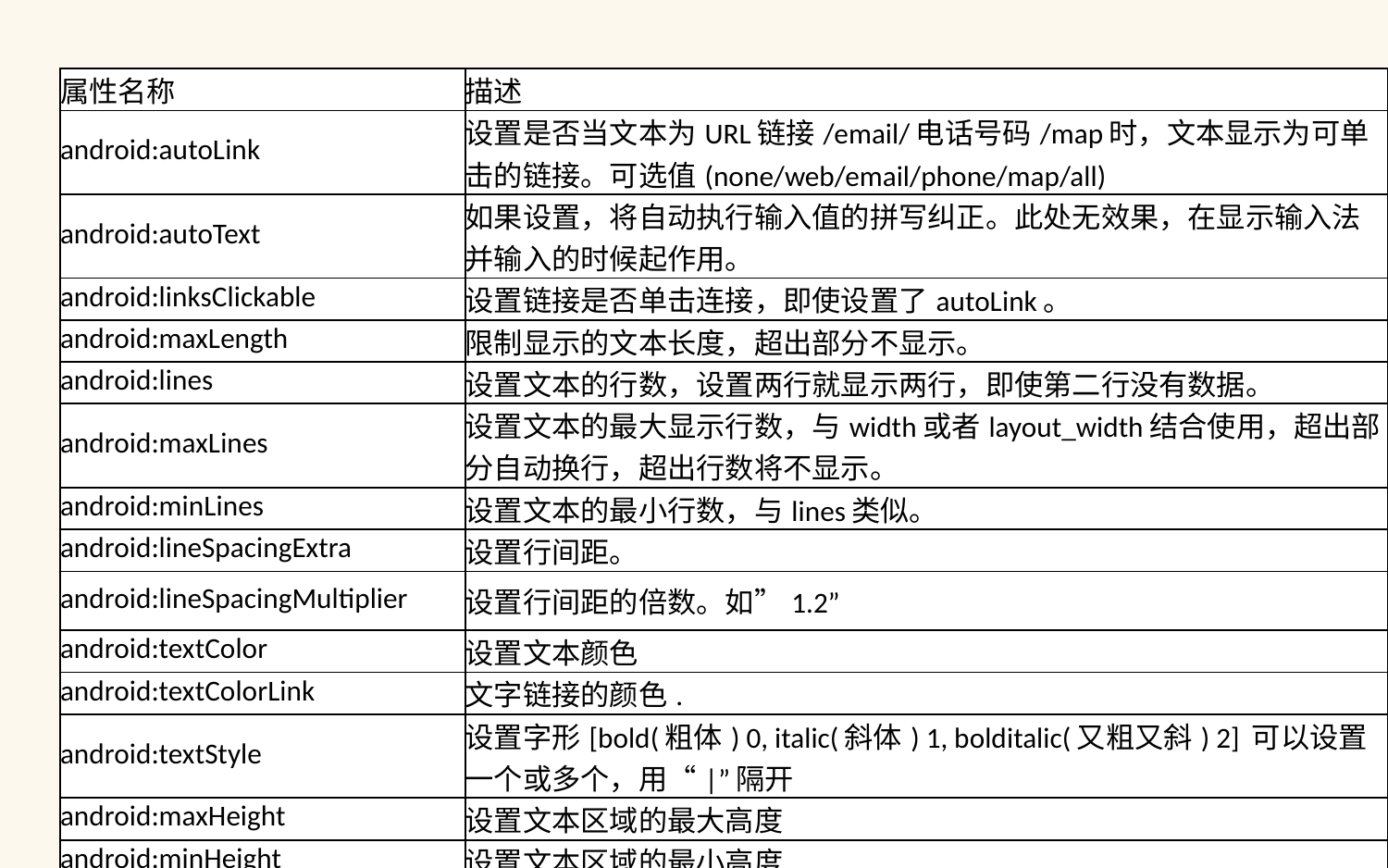

文本标签TextView其它的XML文件元素

| 属性名称 | 描述 |
| --- | --- |
| android:autoLink | 设置是否当文本为URL链接/email/电话号码/map时，文本显示为可单击的链接。可选值(none/web/email/phone/map/all) |
| android:autoText | 如果设置，将自动执行输入值的拼写纠正。此处无效果，在显示输入法并输入的时候起作用。 |
| android:linksClickable | 设置链接是否单击连接，即使设置了autoLink。 |
| android:maxLength | 限制显示的文本长度，超出部分不显示。 |
| android:lines | 设置文本的行数，设置两行就显示两行，即使第二行没有数据。 |
| android:maxLines | 设置文本的最大显示行数，与width或者layout\_width结合使用，超出部分自动换行，超出行数将不显示。 |
| android:minLines | 设置文本的最小行数，与lines类似。 |
| android:lineSpacingExtra | 设置行间距。 |
| android:lineSpacingMultiplier | 设置行间距的倍数。如”1.2” |
| android:textColor | 设置文本颜色 |
| android:textColorLink | 文字链接的颜色. |
| android:textStyle | 设置字形[bold(粗体) 0, italic(斜体) 1, bolditalic(又粗又斜) 2] 可以设置一个或多个，用“|”隔开 |
| android:maxHeight | 设置文本区域的最大高度 |
| android:minHeight | 设置文本区域的最小高度 |
| android:minWidth | 设置文本区域的宽度，支持度量单位：px(像素)/dp/sp/in/mm(毫米)。 |
| android:maxWidth | 设置文本区域的最大宽度 |